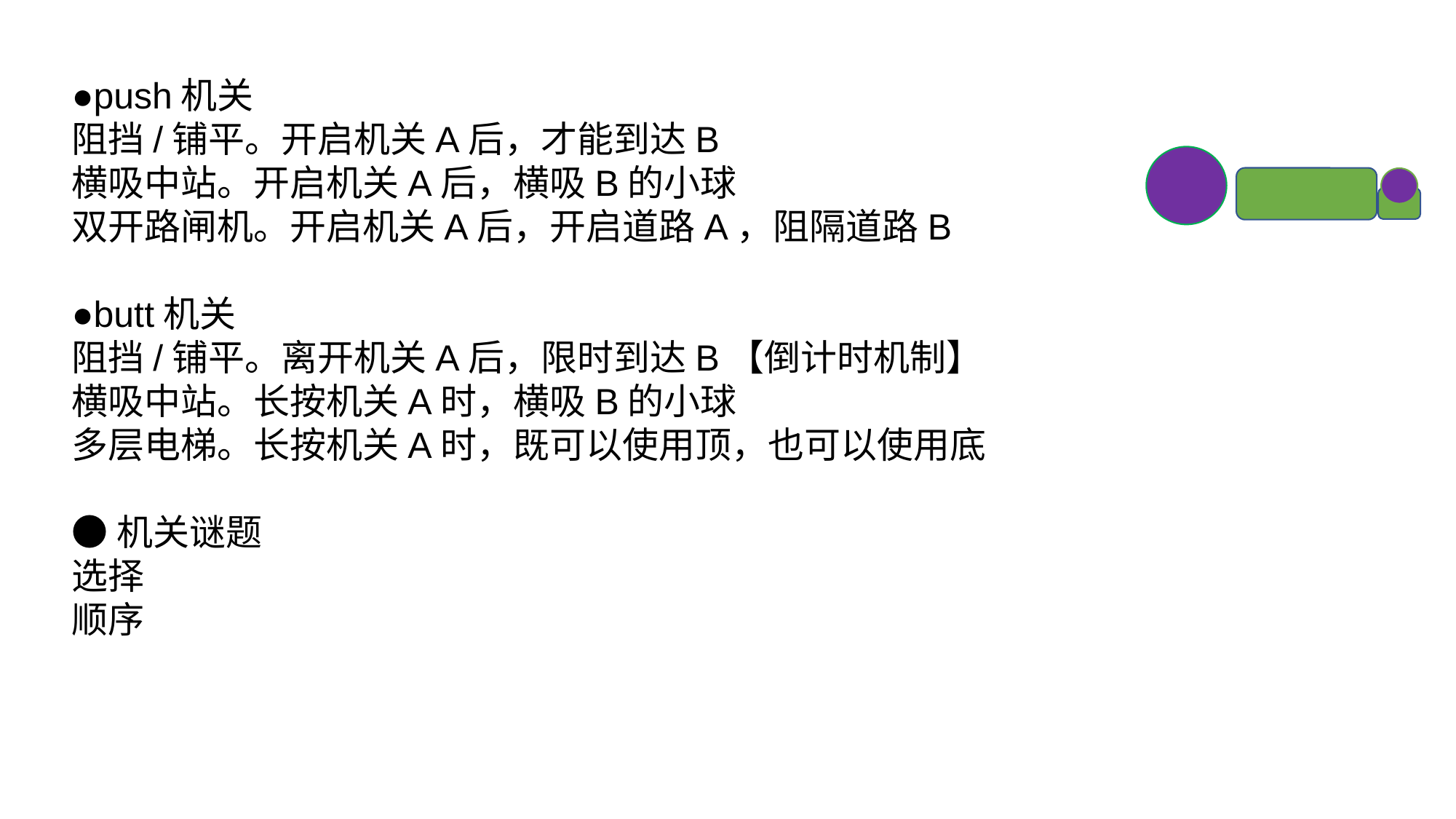

●push机关
阻挡/铺平。开启机关A后，才能到达B
横吸中站。开启机关A后，横吸B的小球
双开路闸机。开启机关A后，开启道路A，阻隔道路B

●butt机关
阻挡/铺平。离开机关A后，限时到达B【倒计时机制】
横吸中站。长按机关A时，横吸B的小球
多层电梯。长按机关A时，既可以使用顶，也可以使用底

●机关谜题
选择
顺序